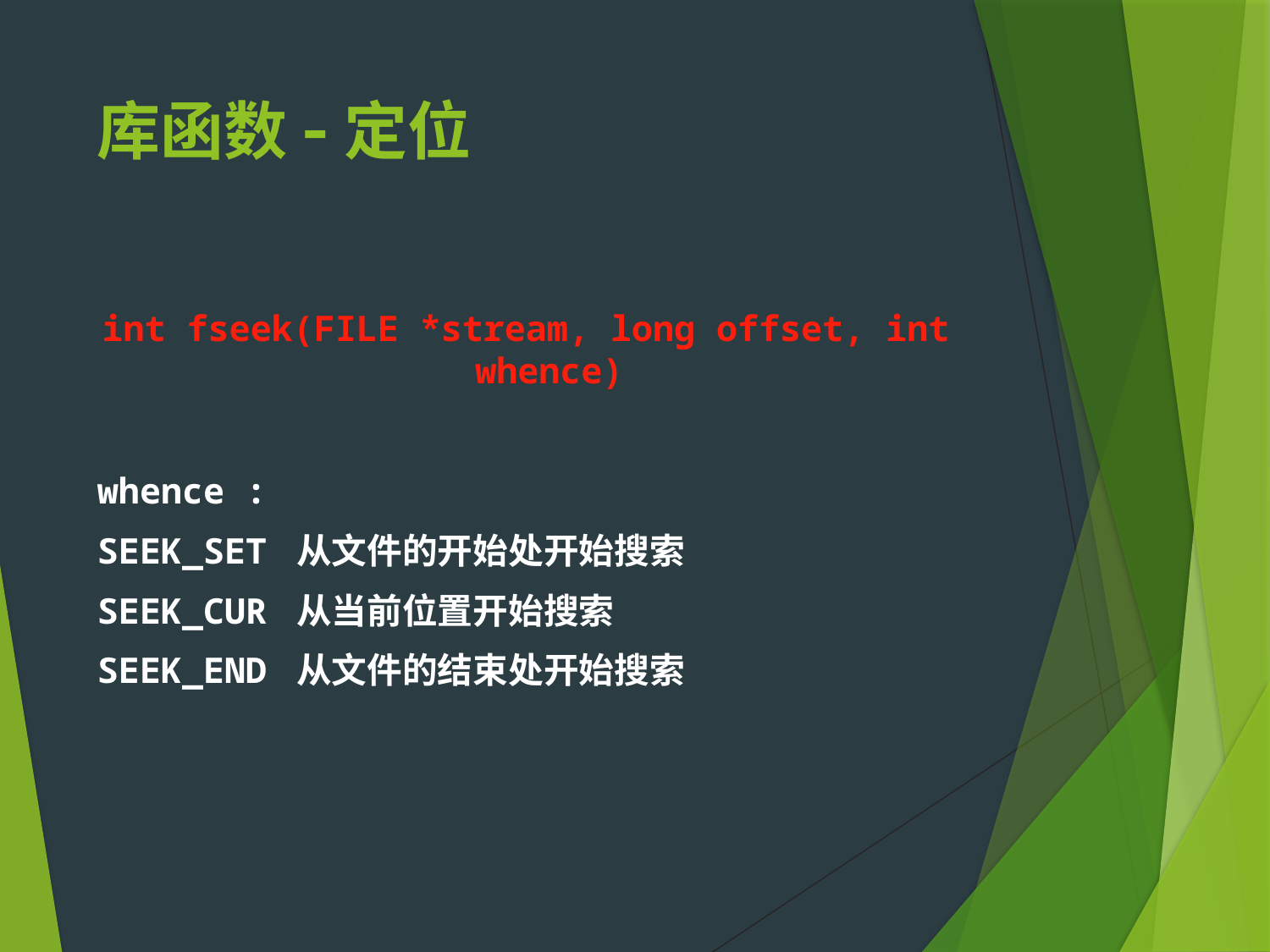

# 库函数-定位
int fseek(FILE *stream, long offset, int whence)

whence :
SEEK_SET 从文件的开始处开始搜索
SEEK_CUR 从当前位置开始搜索
SEEK_END 从文件的结束处开始搜索